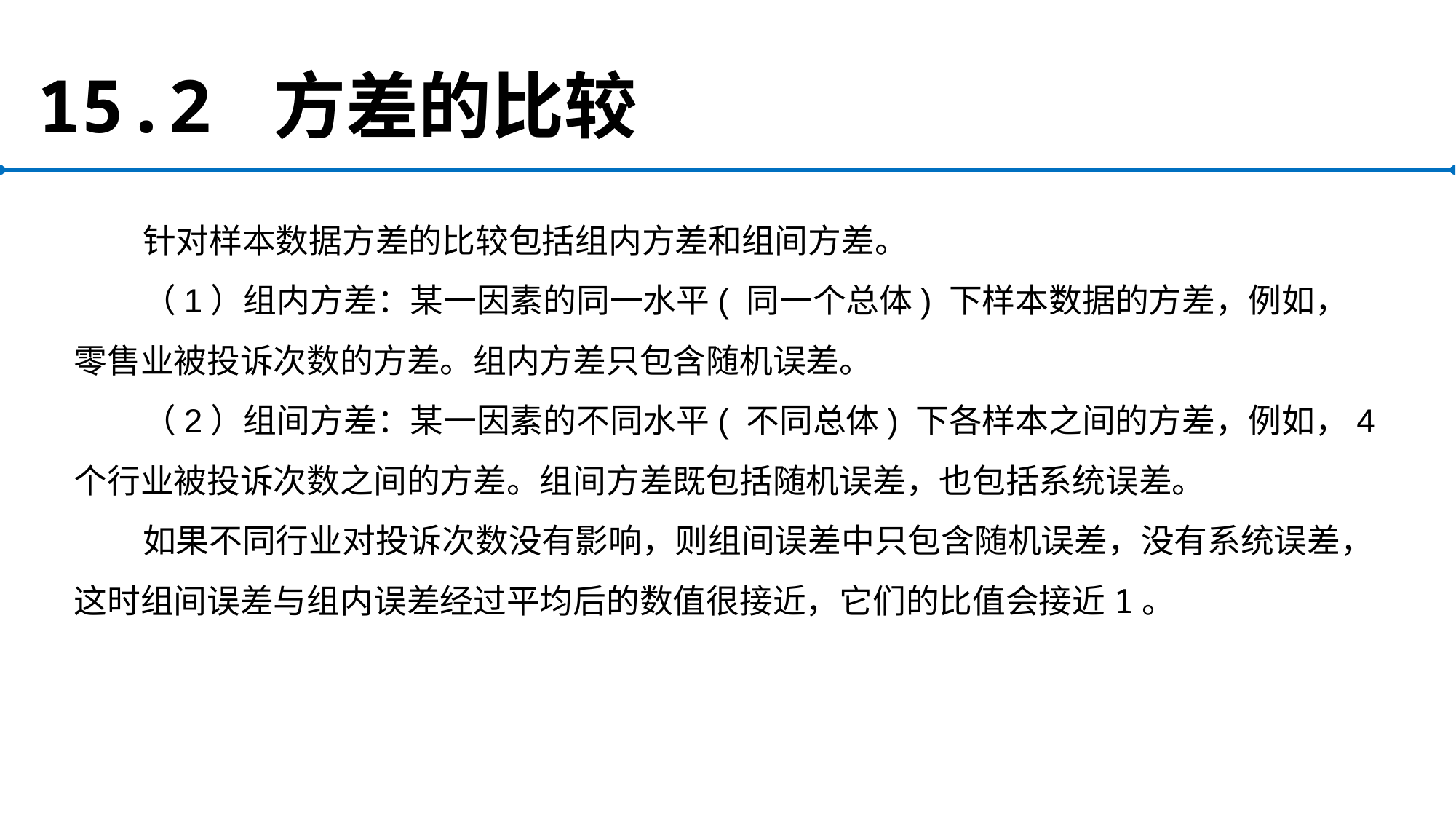

# 15.2 方差的比较
针对样本数据方差的比较包括组内方差和组间方差。
（1）组内方差：某一因素的同一水平( 同一个总体) 下样本数据的方差，例如，零售业被投诉次数的方差。组内方差只包含随机误差。
（2）组间方差：某一因素的不同水平( 不同总体) 下各样本之间的方差，例如，4 个行业被投诉次数之间的方差。组间方差既包括随机误差，也包括系统误差。
如果不同行业对投诉次数没有影响，则组间误差中只包含随机误差，没有系统误差，这时组间误差与组内误差经过平均后的数值很接近，它们的比值会接近1。